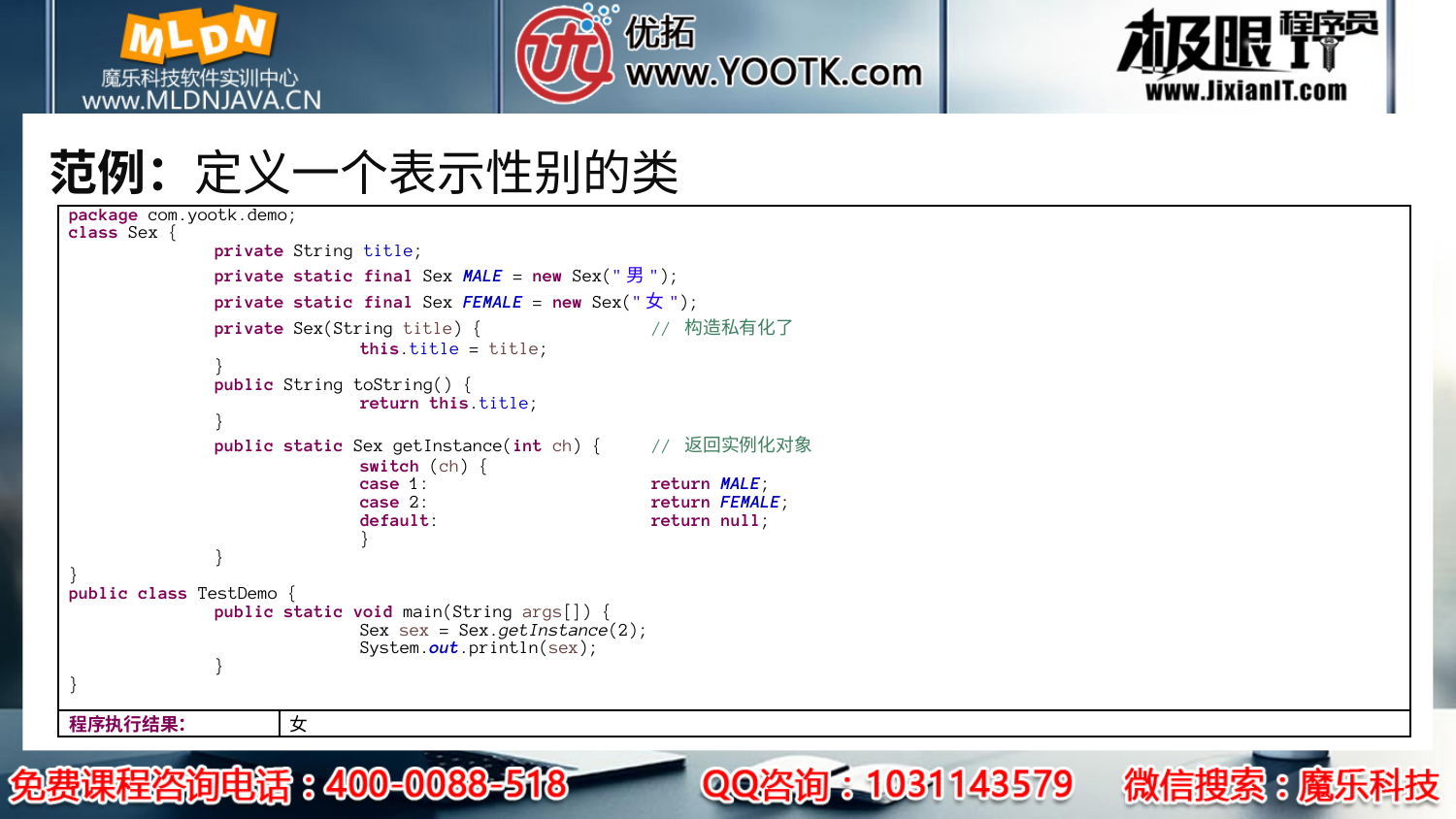

# 范例：定义一个表示性别的类
| package com.yootk.demo; class Sex { private String title; private static final Sex MALE = new Sex("男"); private static final Sex FEMALE = new Sex("女"); private Sex(String title) { // 构造私有化了 this.title = title; } public String toString() { return this.title; } public static Sex getInstance(int ch) { // 返回实例化对象 switch (ch) { case 1: return MALE; case 2: return FEMALE; default: return null; } } } public class TestDemo { public static void main(String args[]) { Sex sex = Sex.getInstance(2); System.out.println(sex); } } |  |
| --- | --- |
| 程序执行结果： | 女 |